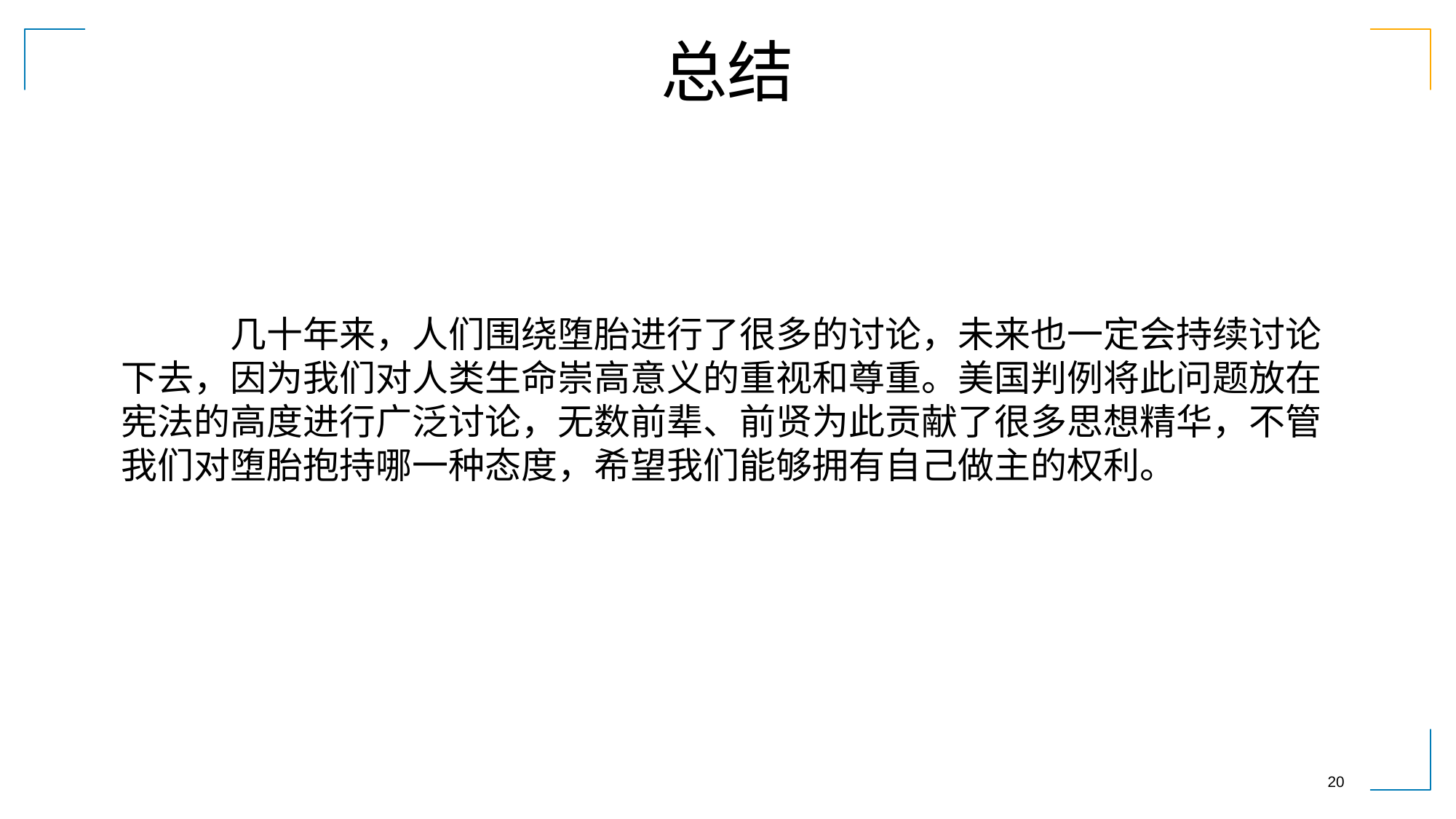

总结
	几十年来，人们围绕堕胎进行了很多的讨论，未来也一定会持续讨论下去，因为我们对人类生命崇高意义的重视和尊重。美国判例将此问题放在宪法的高度进行广泛讨论，无数前辈、前贤为此贡献了很多思想精华，不管我们对堕胎抱持哪一种态度，希望我们能够拥有自己做主的权利。

20